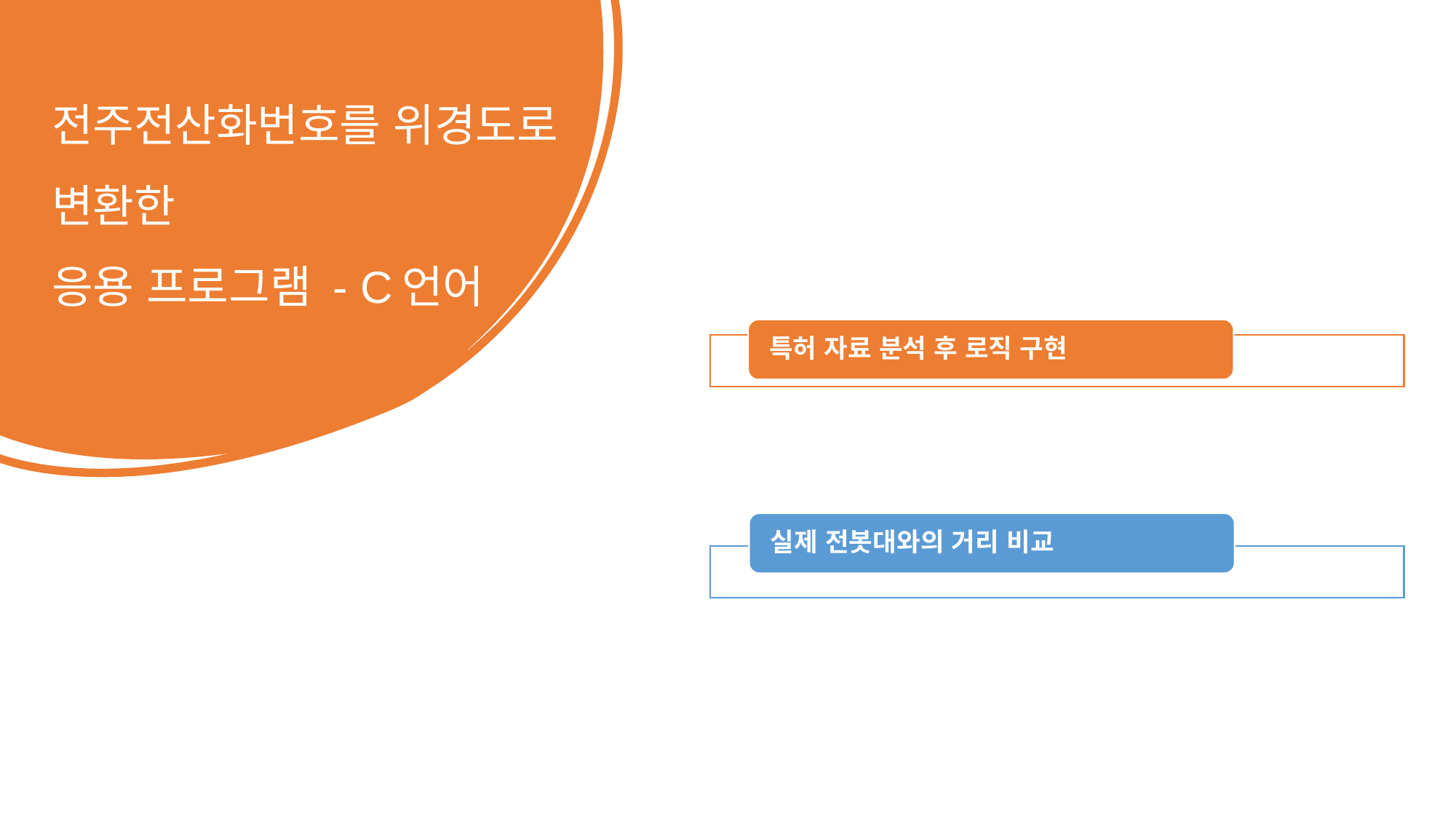

# 전주전산화번호를 위경도로 변환한 응용 프로그램 - C언어
특허 자료 분석 후 로직 구현

실제 전봇대와의 거리 비교